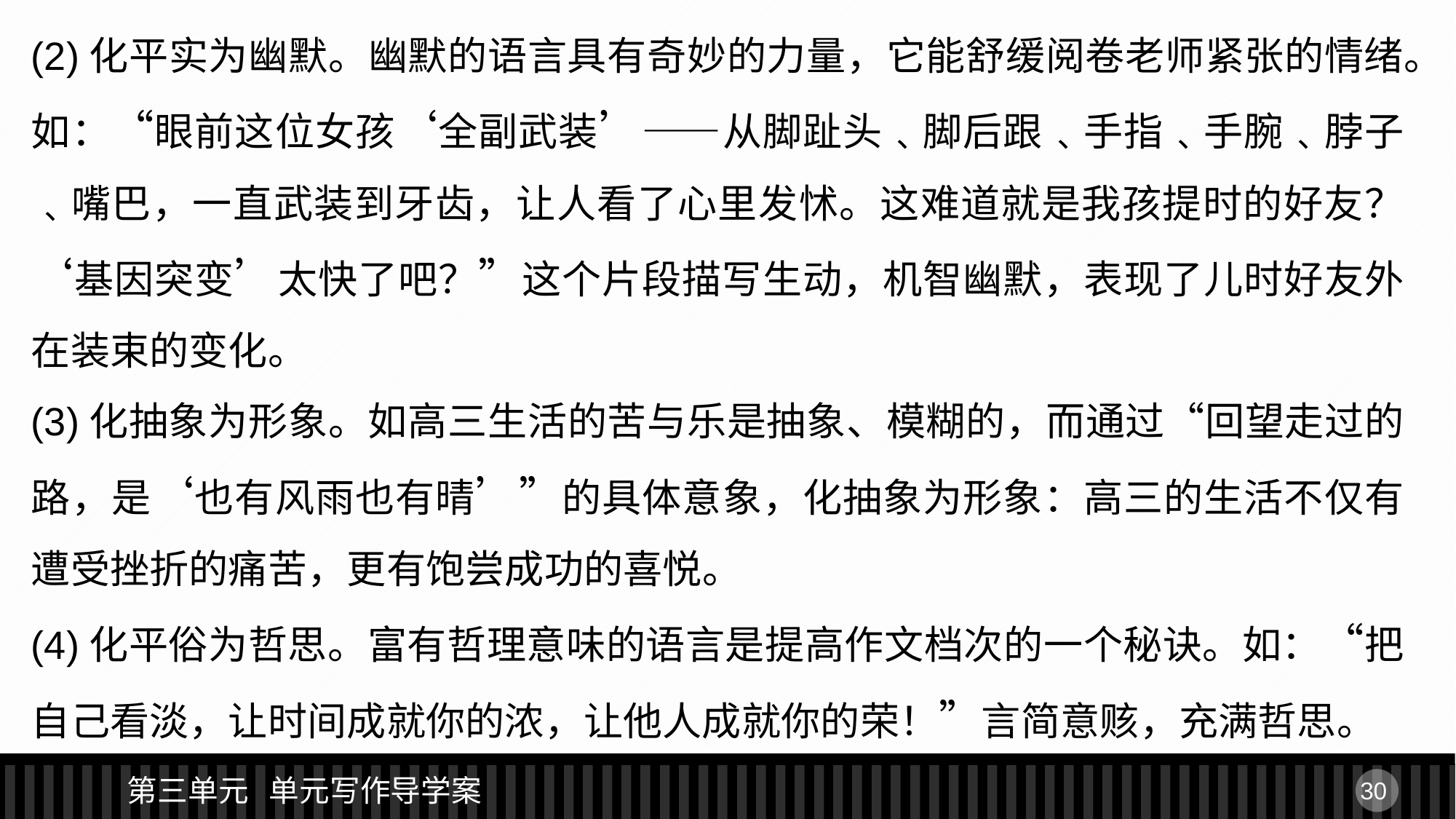

(2)化平实为幽默。幽默的语言具有奇妙的力量，它能舒缓阅卷老师紧张的情绪。如：“眼前这位女孩‘全副武装’——从脚趾头﹑脚后跟﹑手指﹑手腕﹑脖子﹑嘴巴，一直武装到牙齿，让人看了心里发怵。这难道就是我孩提时的好友？‘基因突变’太快了吧？”这个片段描写生动，机智幽默，表现了儿时好友外在装束的变化。
(3)化抽象为形象。如高三生活的苦与乐是抽象、模糊的，而通过“回望走过的路，是‘也有风雨也有晴’”的具体意象，化抽象为形象：高三的生活不仅有遭受挫折的痛苦，更有饱尝成功的喜悦。
(4)化平俗为哲思。富有哲理意味的语言是提高作文档次的一个秘诀。如：“把自己看淡，让时间成就你的浓，让他人成就你的荣！”言简意赅，充满哲思。